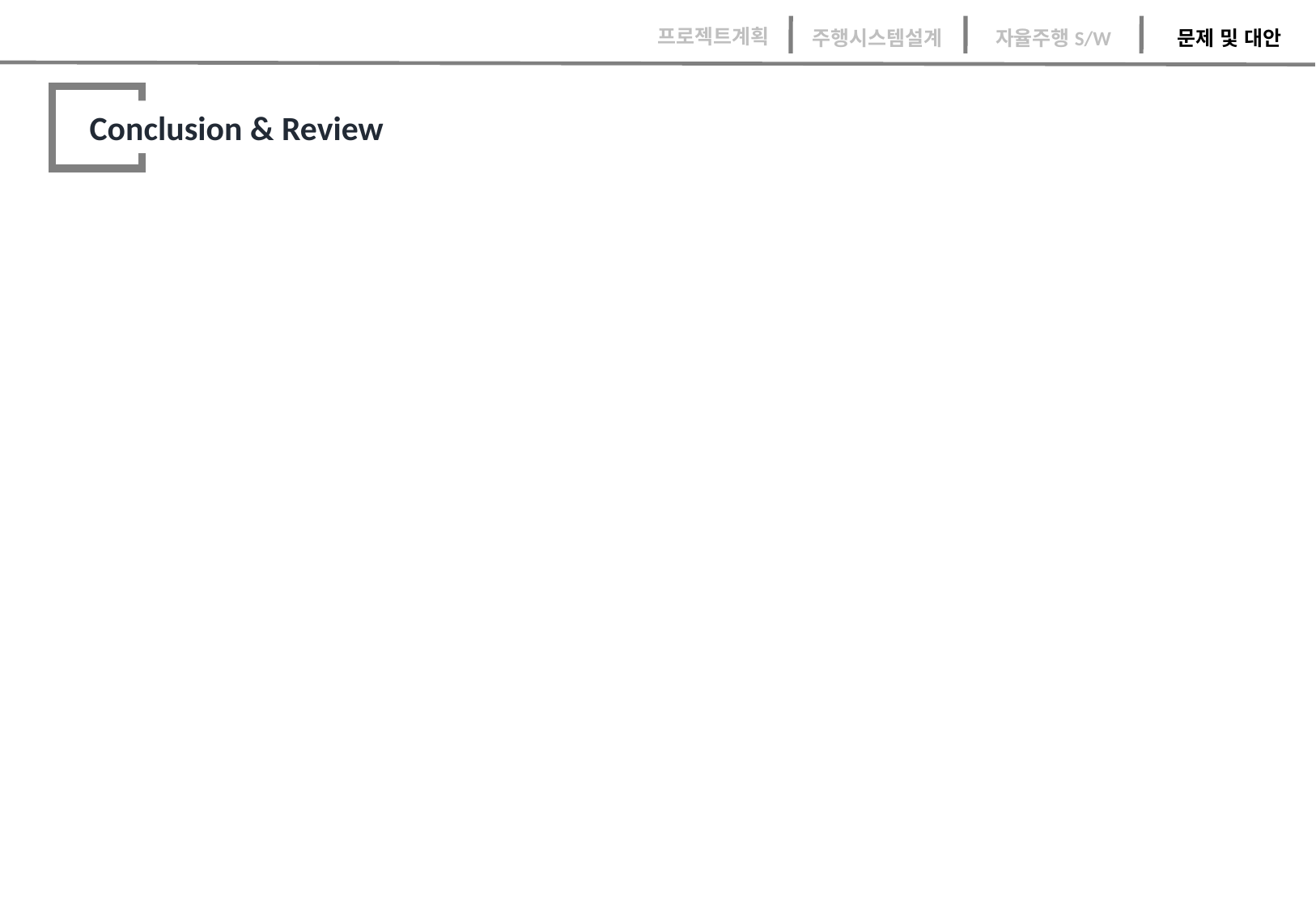

프로젝트계획
주행시스템설계
자율주행S/W
문제 및 대안

Conclusion & Review